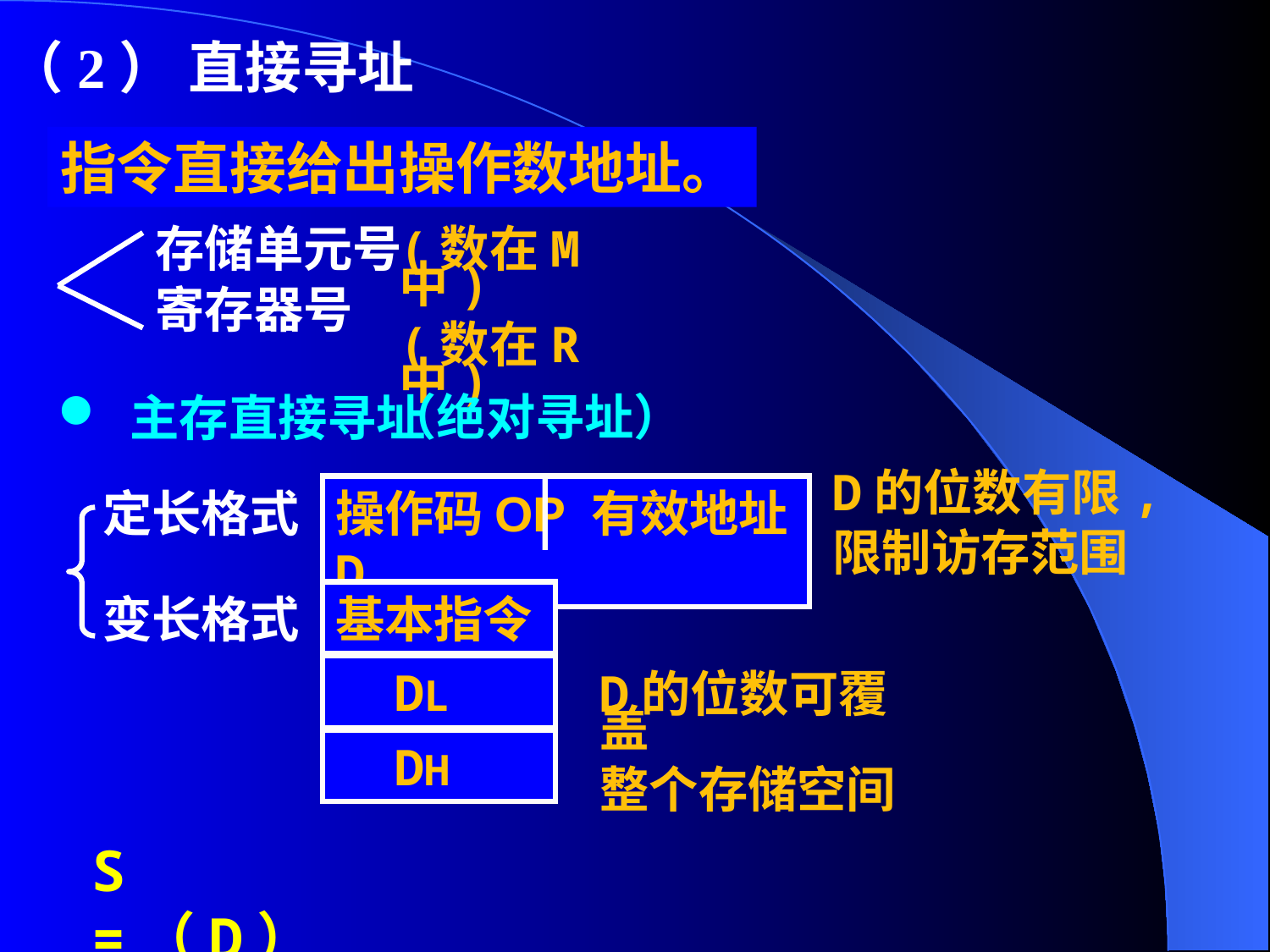

（2） 直接寻址
指令直接给出操作数地址。

存储单元号
寄存器号
(数在M中)
(数在R中)
（绝对寻址）
 主存直接寻址
定长格式
操作码OP 有效地址D

D的位数有限,
限制访存范围

变长格式
基本指令
  DL
  DH
D的位数可覆盖
整个存储空间
S =（D）